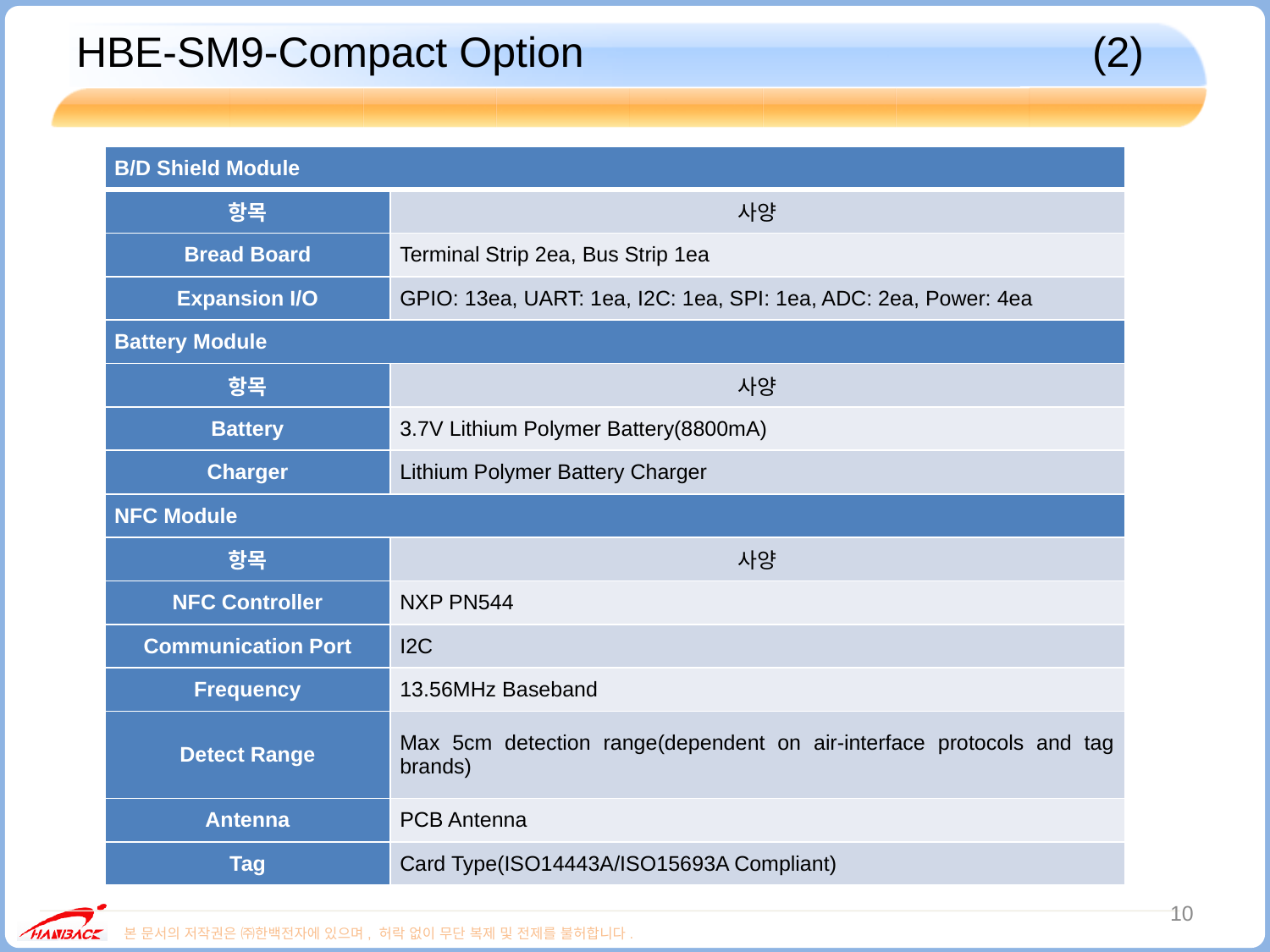

# HBE-SM9-Compact Option				(2)
| B/D Shield Module |  |
| --- | --- |
| 항목 | 사양 |
| Bread Board | Terminal Strip 2ea, Bus Strip 1ea |
| Expansion I/O | GPIO: 13ea, UART: 1ea, I2C: 1ea, SPI: 1ea, ADC: 2ea, Power: 4ea |
| Battery Module |  |
| 항목 | 사양 |
| Battery | 3.7V Lithium Polymer Battery(8800mA) |
| Charger | Lithium Polymer Battery Charger |
| NFC Module |  |
| 항목 | 사양 |
| NFC Controller | NXP PN544 |
| Communication Port | I2C |
| Frequency | 13.56MHz Baseband |
| Detect Range | Max 5cm detection range(dependent on air-interface protocols and tag brands) |
| Antenna | PCB Antenna |
| Tag | Card Type(ISO14443A/ISO15693A Compliant) |
10